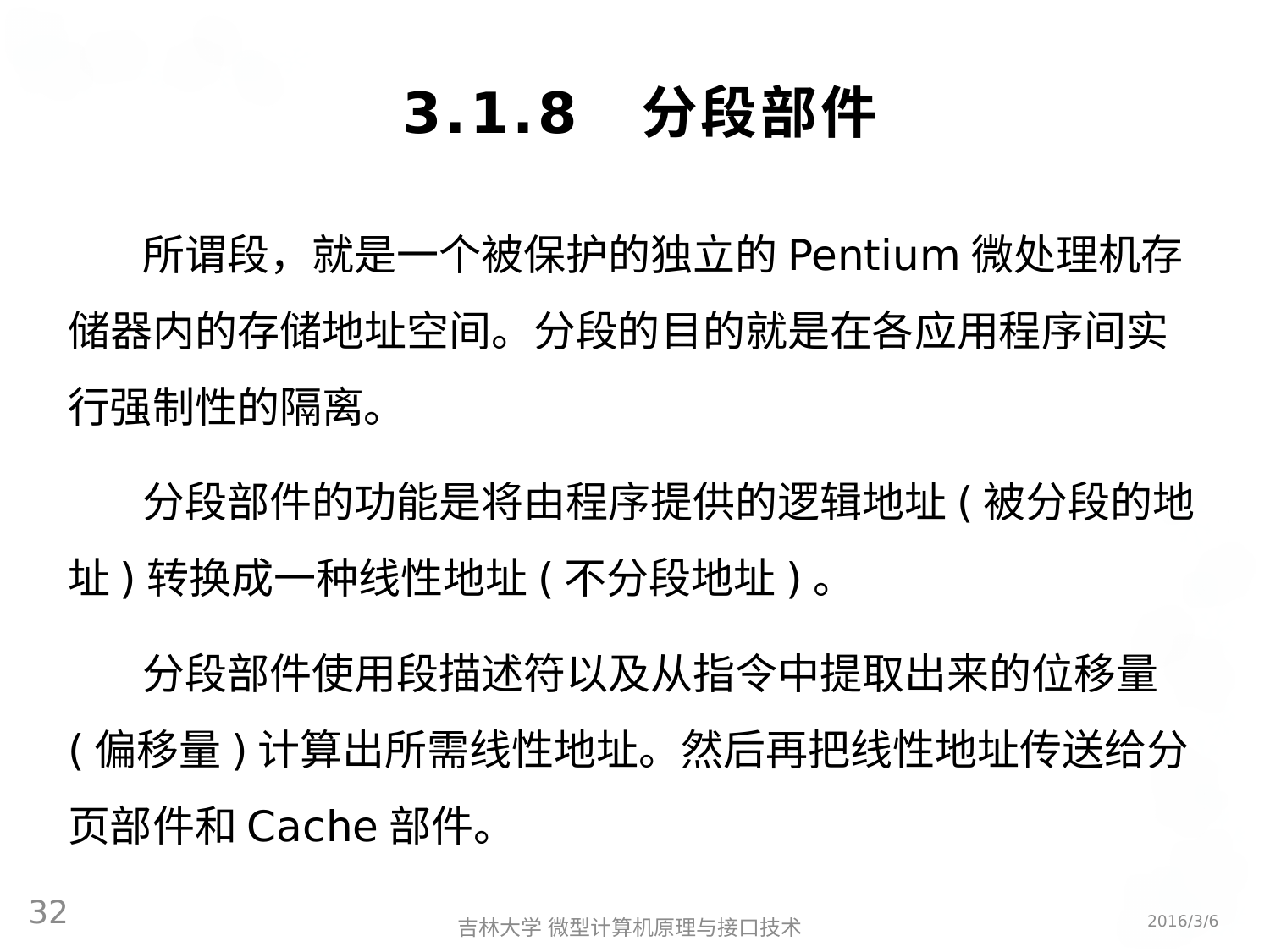

# 3.1.8  分段部件
所谓段，就是一个被保护的独立的Pentium微处理机存储器内的存储地址空间。分段的目的就是在各应用程序间实行强制性的隔离。
分段部件的功能是将由程序提供的逻辑地址(被分段的地址)转换成一种线性地址(不分段地址)。
分段部件使用段描述符以及从指令中提取出来的位移量(偏移量)计算出所需线性地址。然后再把线性地址传送给分页部件和Cache部件。
32
2016/3/6
吉林大学 微型计算机原理与接口技术